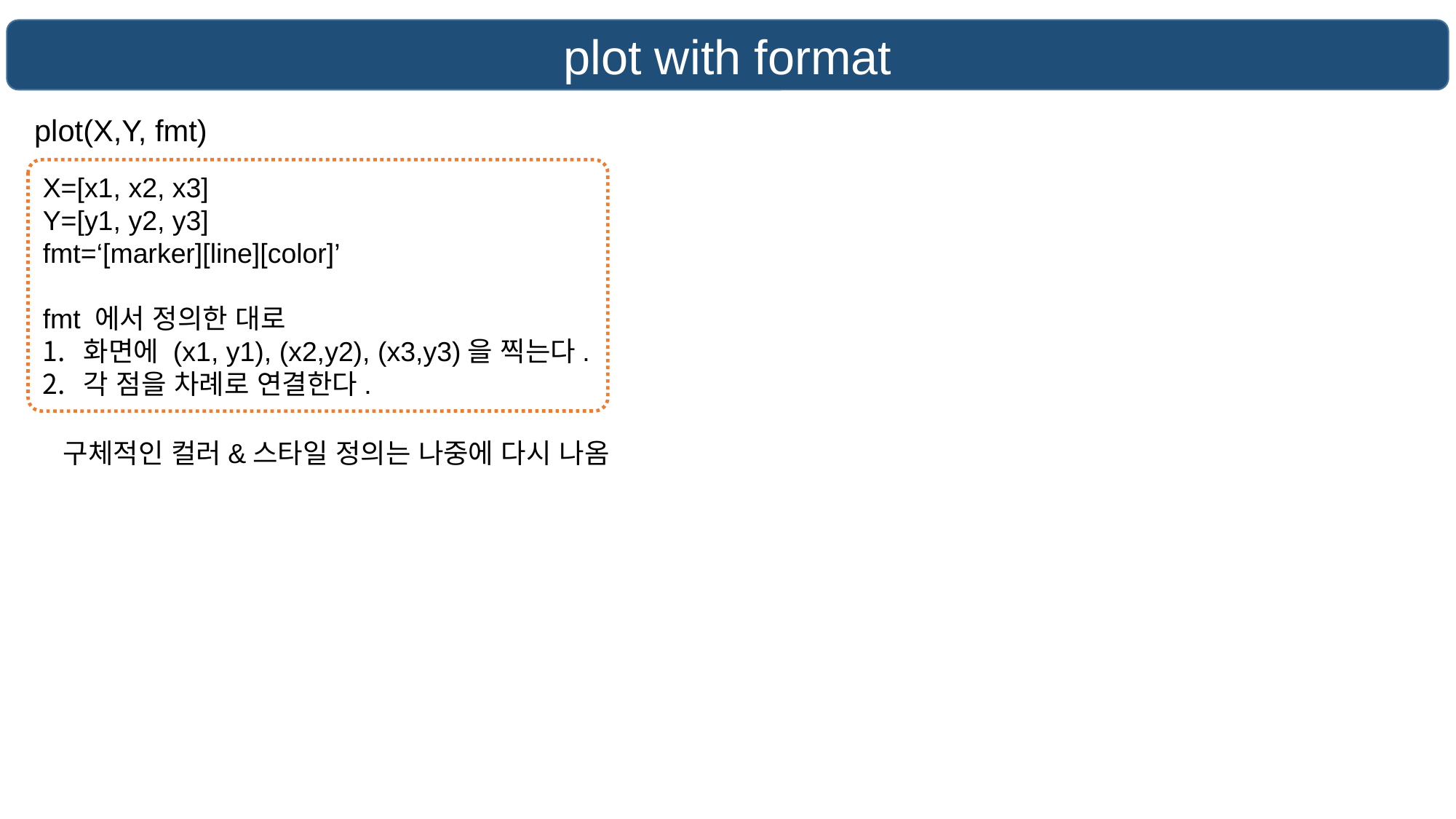

plot with format
plot(X,Y, fmt)
X=[x1, x2, x3]
Y=[y1, y2, y3]
fmt=‘[marker][line][color]’

fmt 에서 정의한 대로
화면에 (x1, y1), (x2,y2), (x3,y3)을 찍는다.
각 점을 차례로 연결한다.
구체적인 컬러&스타일 정의는 나중에 다시 나옴